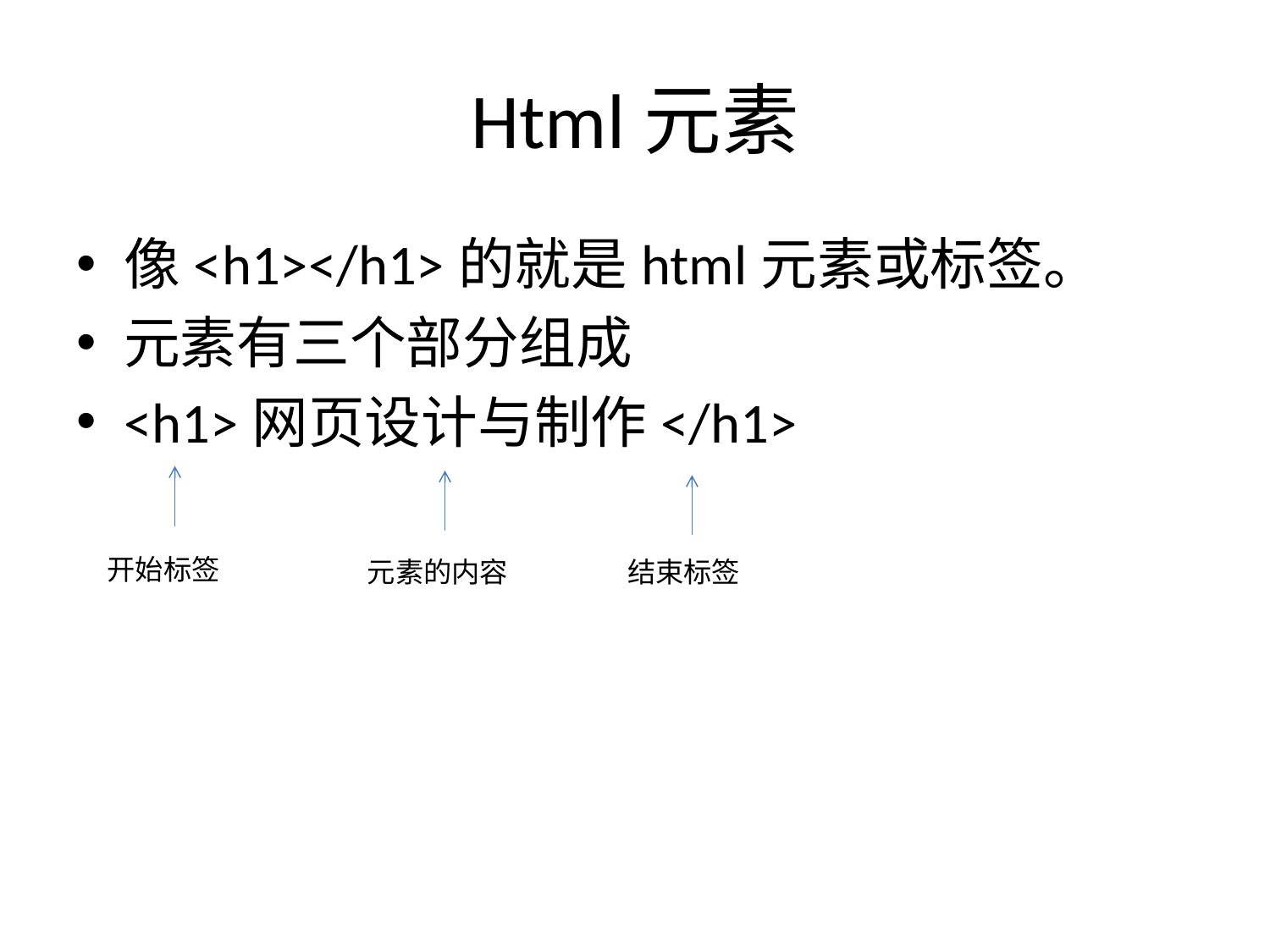

# Html元素
像<h1></h1>的就是html元素或标签。
元素有三个部分组成
<h1>网页设计与制作</h1>
开始标签
元素的内容
结束标签